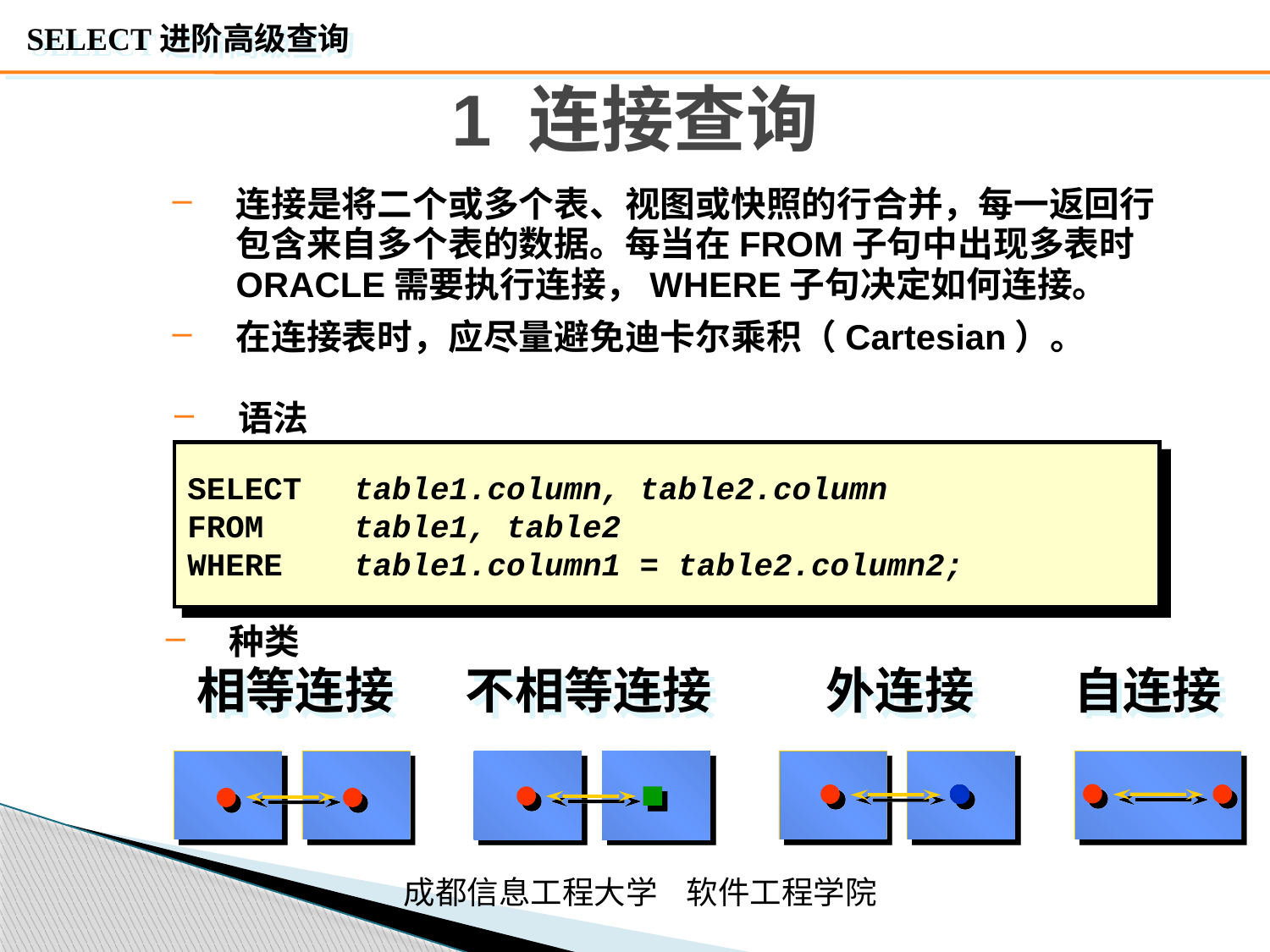

# 1 连接查询
连接是将二个或多个表、视图或快照的行合并，每一返回行包含来自多个表的数据。每当在FROM子句中出现多表时ORACLE需要执行连接，WHERE子句决定如何连接。
在连接表时，应尽量避免迪卡尔乘积（Cartesian）。

语法
SELECT	table1.column, table2.column
FROM	table1, table2
WHERE	table1.column1 = table2.column2;
种类
相等连接
不相等连接
外连接
自连接